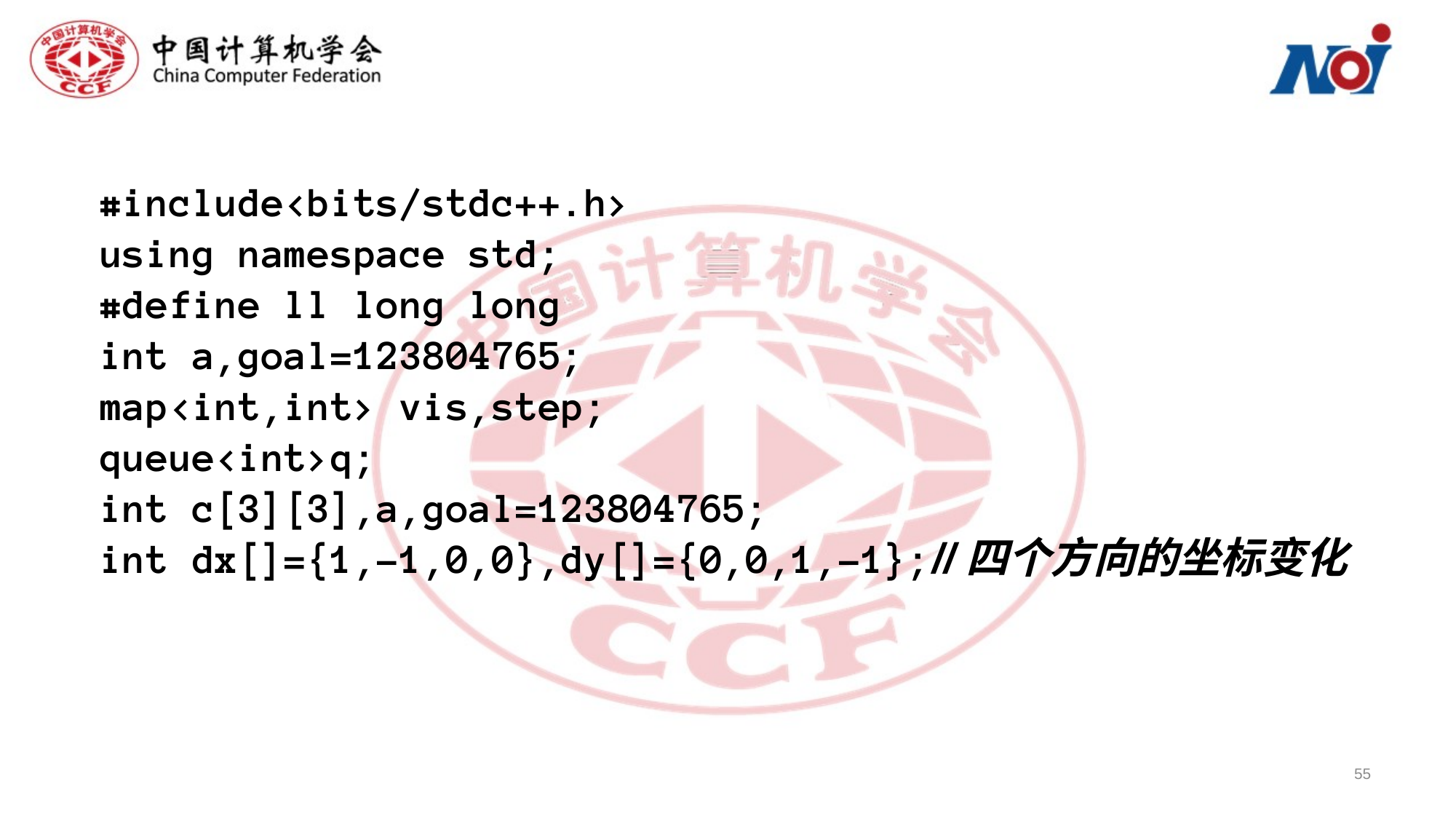

#include<bits/stdc++.h>
using namespace std;
#define ll long long
int a,goal=123804765;
map<int,int> vis,step;
queue<int>q;
int c[3][3],a,goal=123804765;
int dx[]={1,-1,0,0},dy[]={0,0,1,-1};//四个方向的坐标变化
55